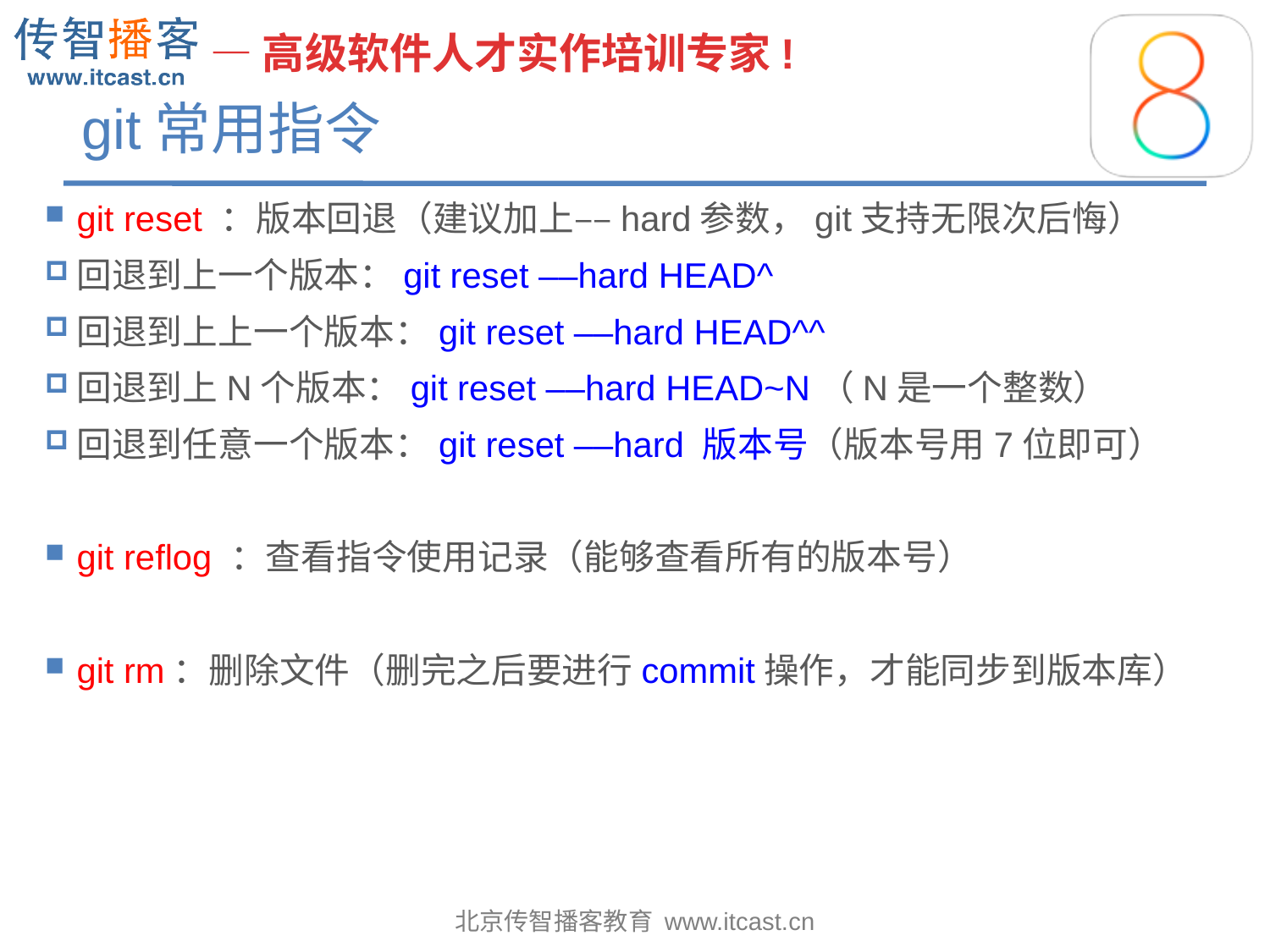

# git常用指令
git reset ：版本回退（建议加上––hard参数，git支持无限次后悔）
回退到上一个版本：git reset ––hard HEAD^
回退到上上一个版本：git reset ––hard HEAD^^
回退到上N个版本：git reset ––hard HEAD~N（N是一个整数）
回退到任意一个版本：git reset ––hard 版本号（版本号用7位即可）

git reflog ：查看指令使用记录（能够查看所有的版本号）

git rm：删除文件（删完之后要进行commit操作，才能同步到版本库）